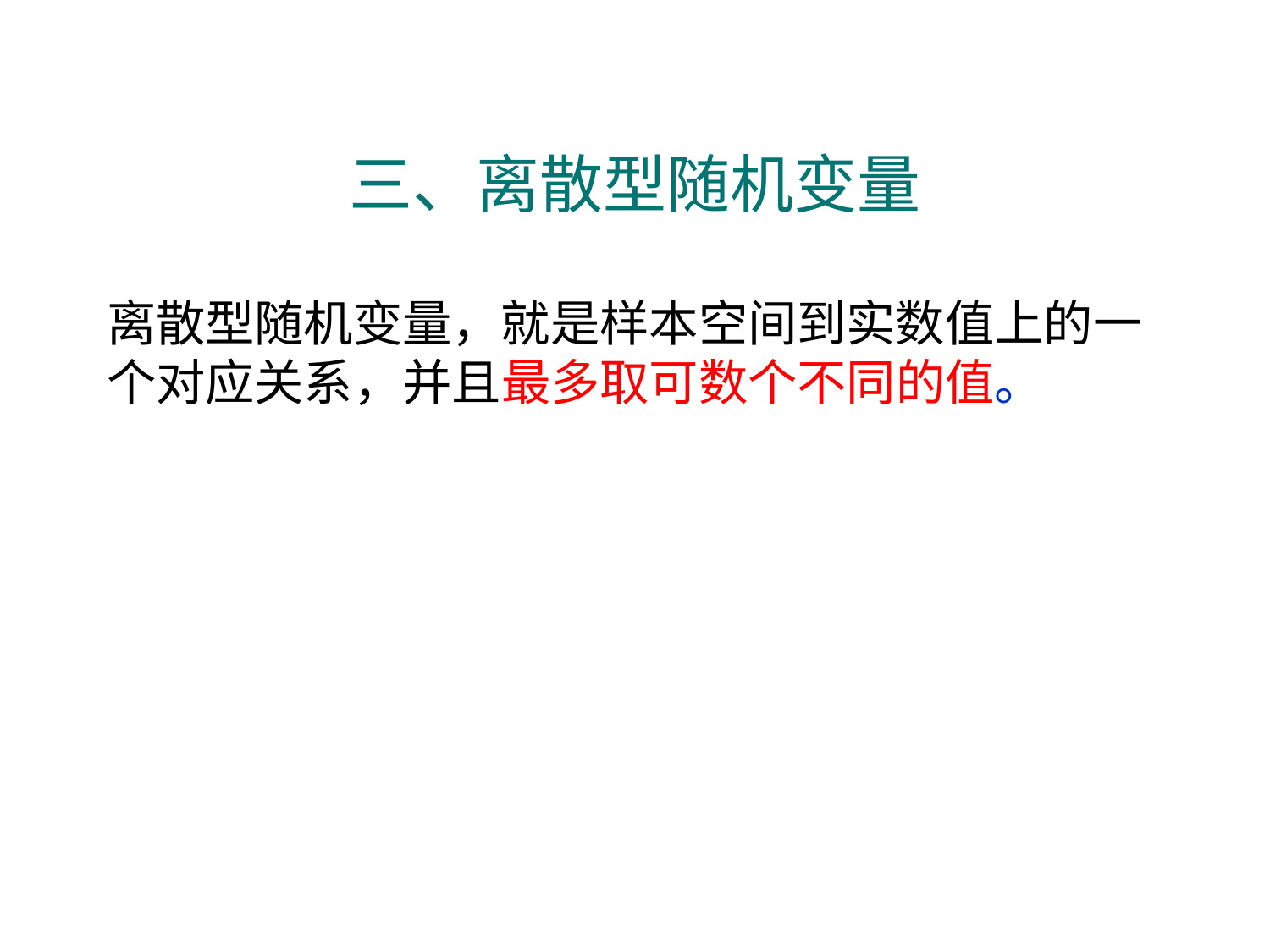

三、离散型随机变量
离散型随机变量，就是样本空间到实数值上的一个对应关系，并且最多取可数个不同的值。